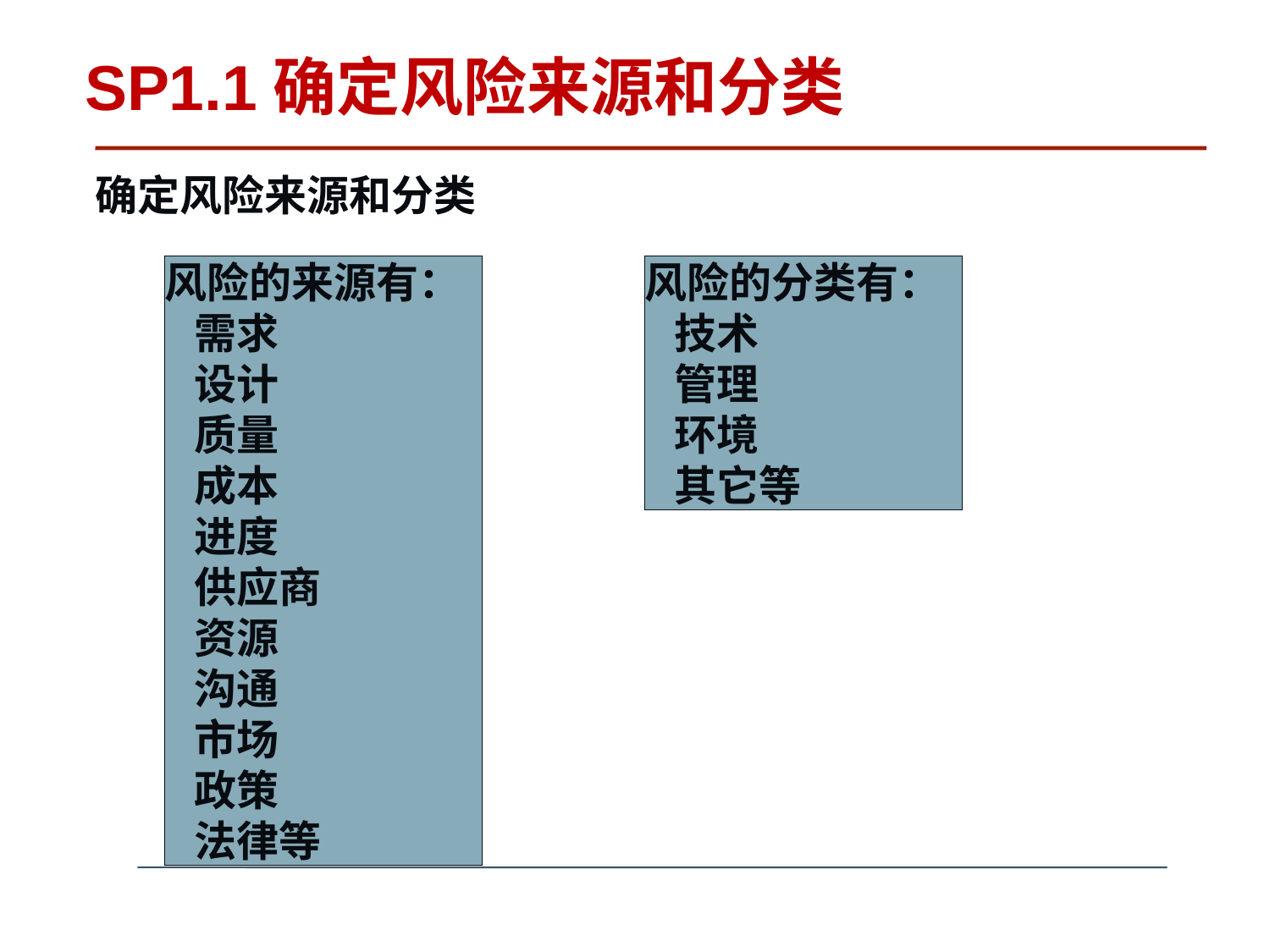

# SP1.1确定风险来源和分类
确定风险来源和分类

风险的来源有：
  需求
  设计
  质量
  成本
  进度
  供应商
  资源
  沟通
  市场
  政策
  法律等
风险的分类有：
  技术
  管理
  环境
  其它等